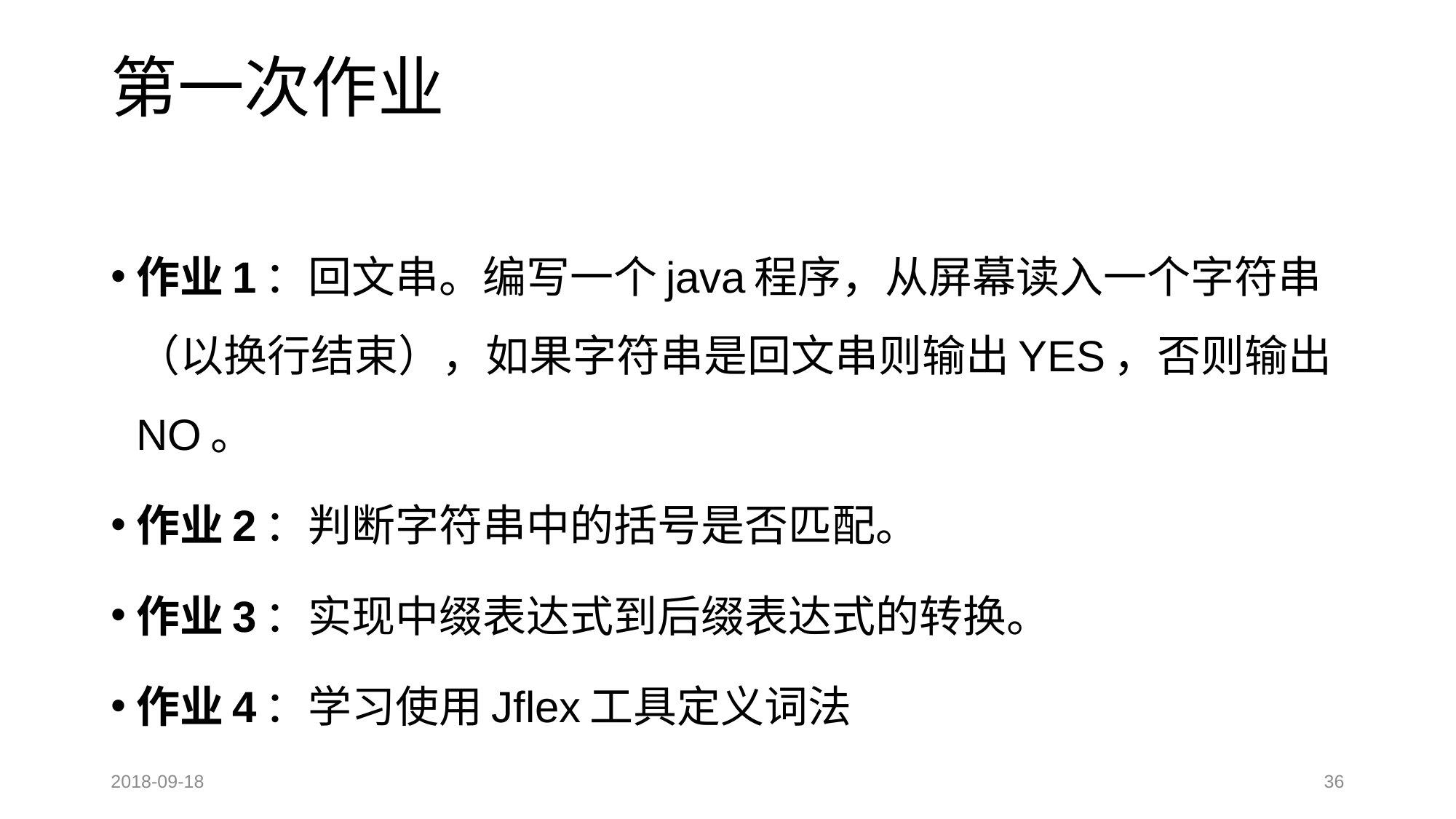

# 第一次作业
作业1：回文串。编写一个java程序，从屏幕读入一个字符串（以换行结束），如果字符串是回文串则输出YES，否则输出NO。
作业2：判断字符串中的括号是否匹配。
作业3：实现中缀表达式到后缀表达式的转换。
作业4：学习使用Jflex工具定义词法
2018-09-18
36